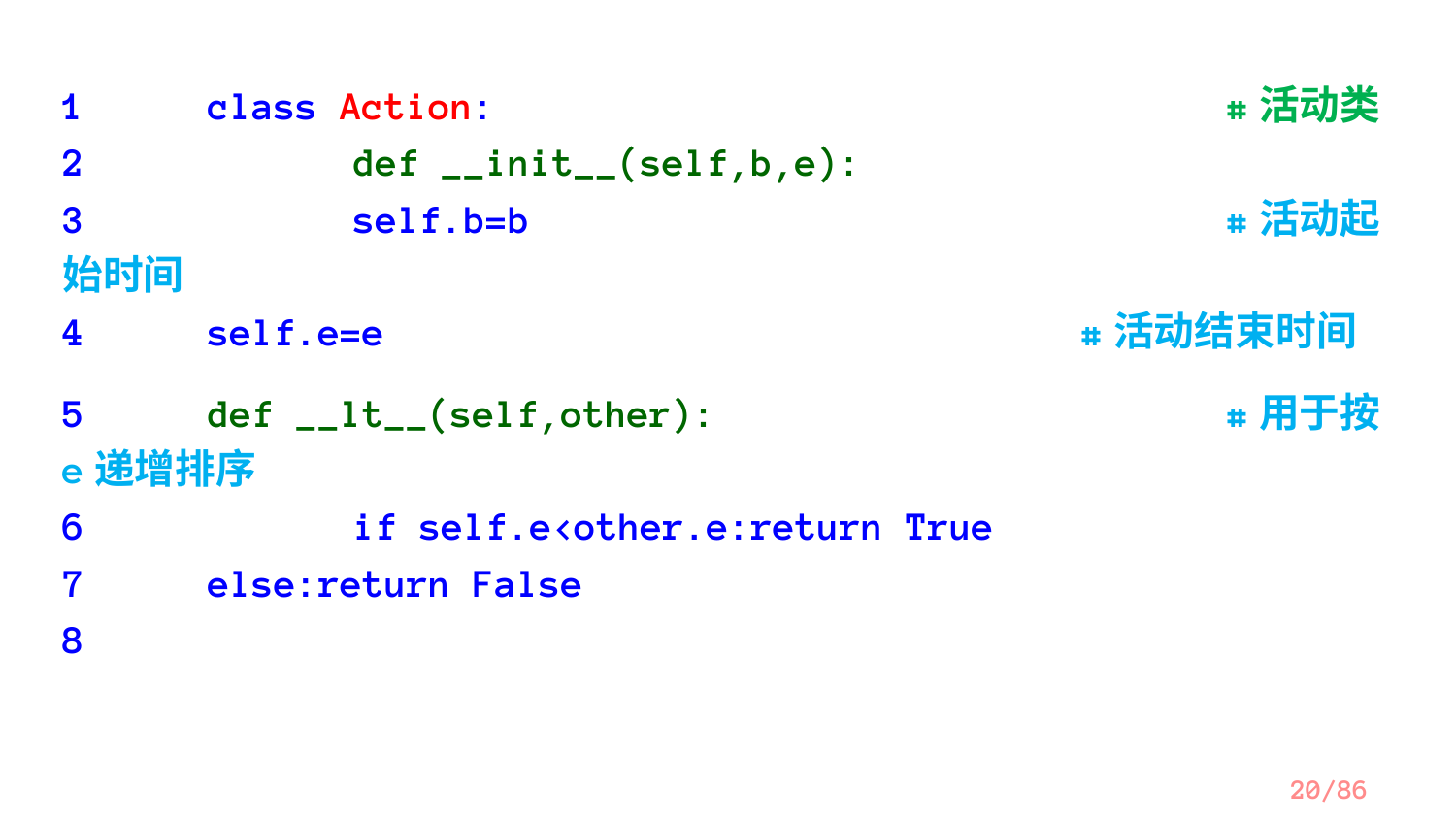

1	class Action:		            			#活动类
2 		def __init__(self,b,e):
3    		self.b=b                			#活动起始时间
4     	self.e=e                			#活动结束时间
5  	def __lt__(self,other):	    			#用于按e递增排序
6    		if self.e<other.e:return True
7     	else:return False
8
20/86